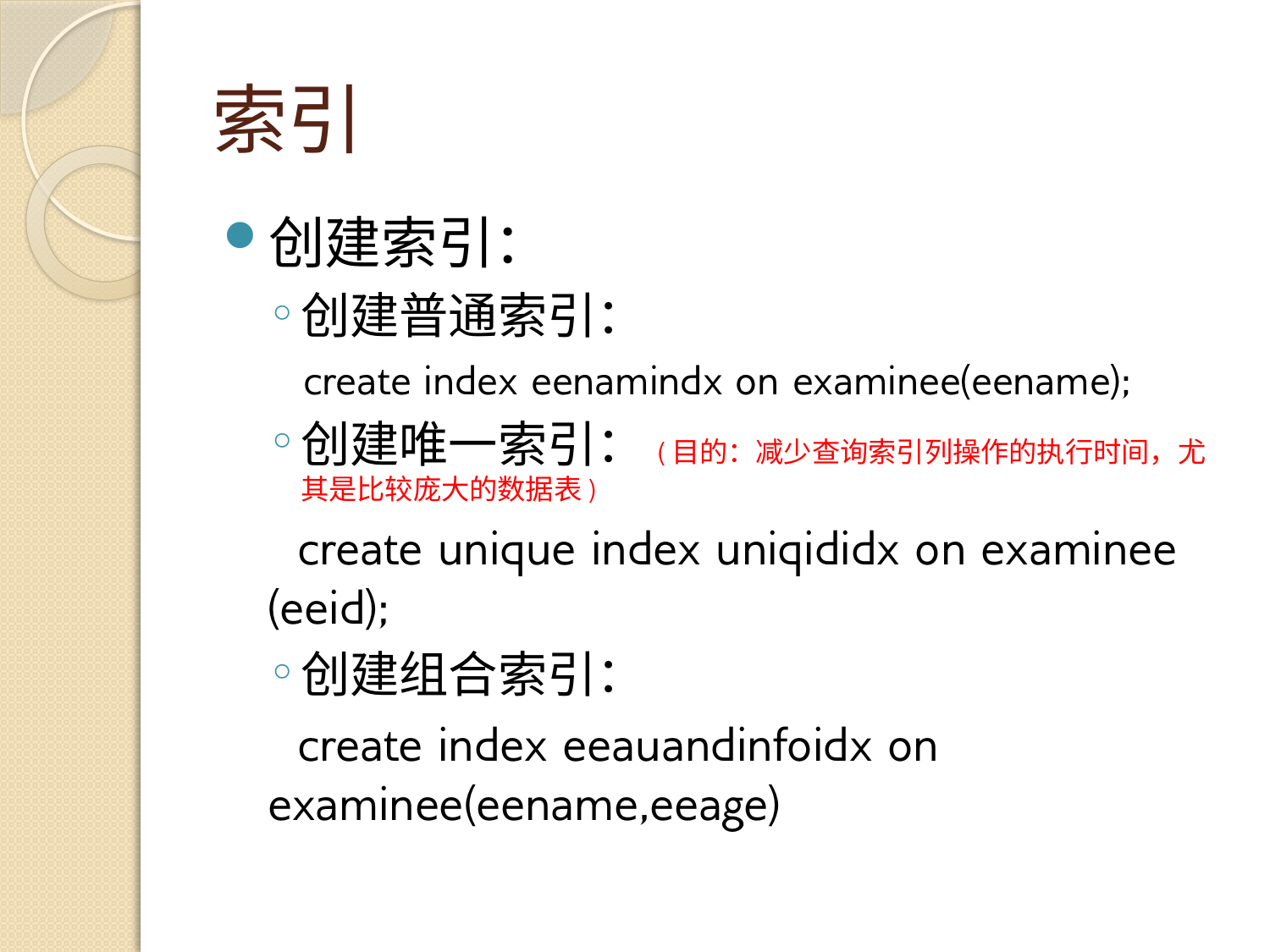

# 索引
创建索引：
创建普通索引：
create index eenamindx on examinee(eename);
创建唯一索引：(目的：减少查询索引列操作的执行时间，尤其是比较庞大的数据表)
  create unique index uniqididx on examinee (eeid);
创建组合索引：
  create index eeauandinfoidx on examinee(eename,eeage)